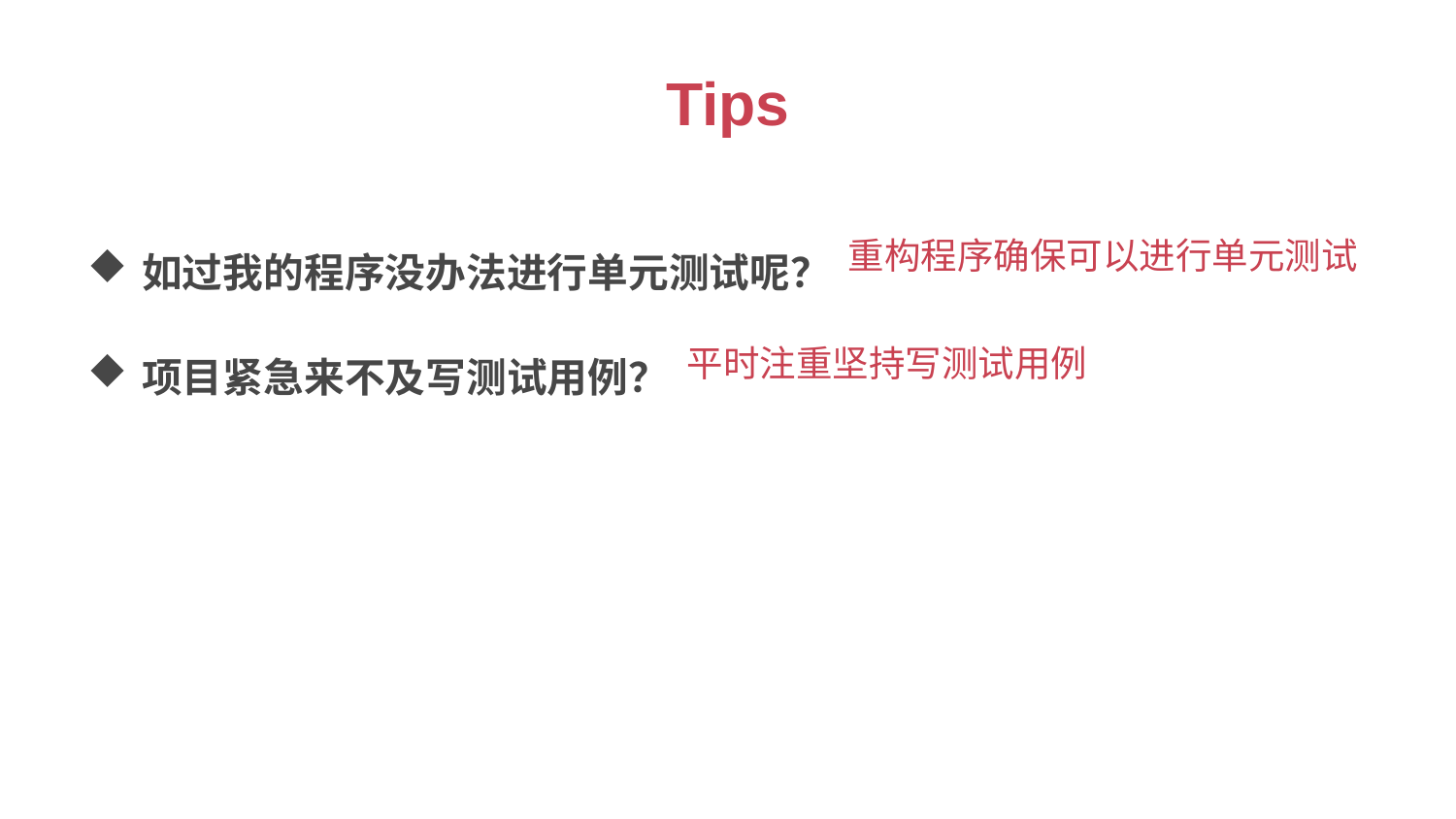

# Tips
如过我的程序没办法进行单元测试呢？
项目紧急来不及写测试用例？
重构程序确保可以进行单元测试
平时注重坚持写测试用例